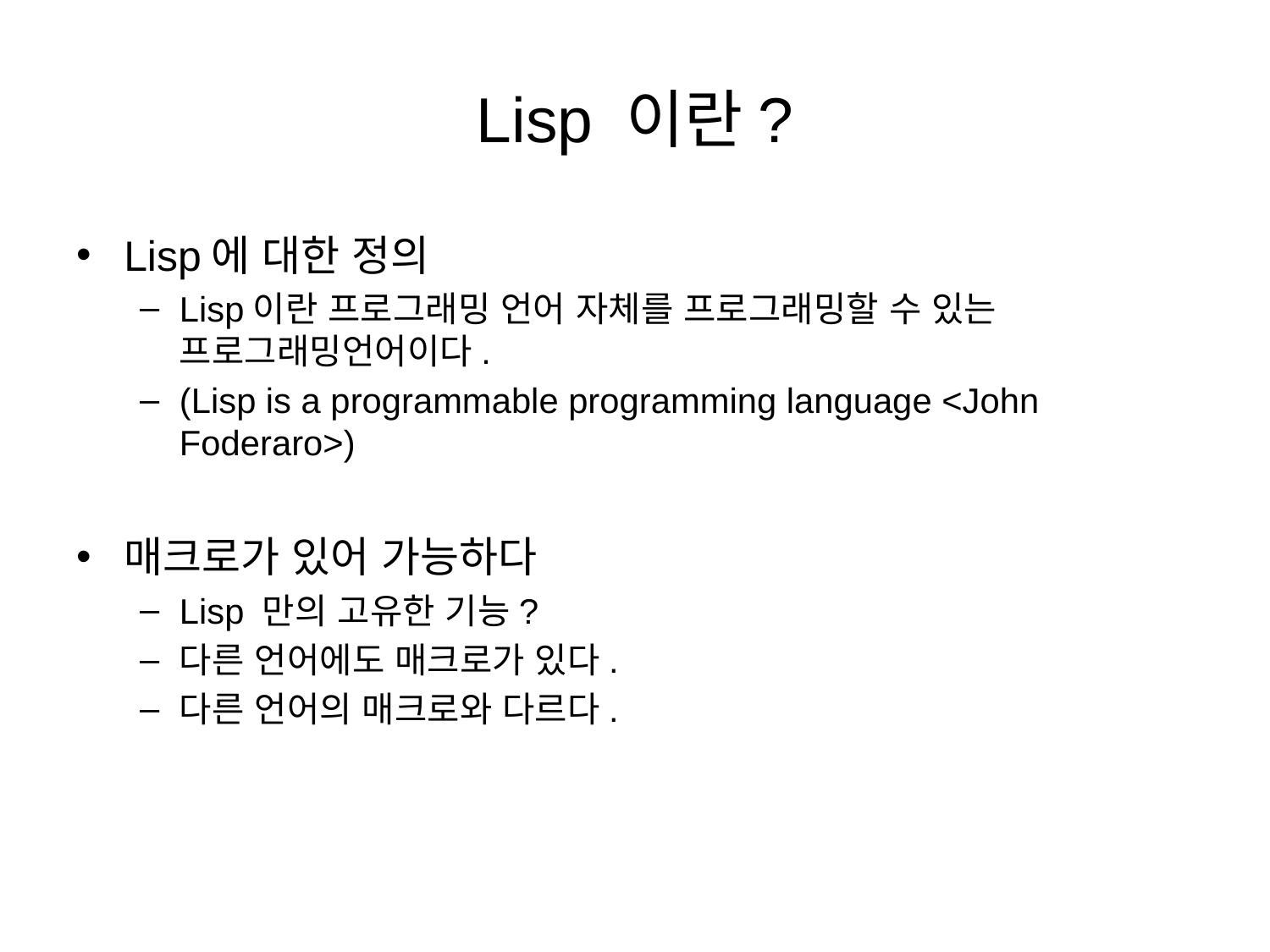

# Lisp 이란?
Lisp에 대한 정의
Lisp이란 프로그래밍 언어 자체를 프로그래밍할 수 있는 프로그래밍언어이다.
(Lisp is a programmable programming language <John Foderaro>)

매크로가 있어 가능하다
Lisp 만의 고유한 기능?
다른 언어에도 매크로가 있다.
다른 언어의 매크로와 다르다.